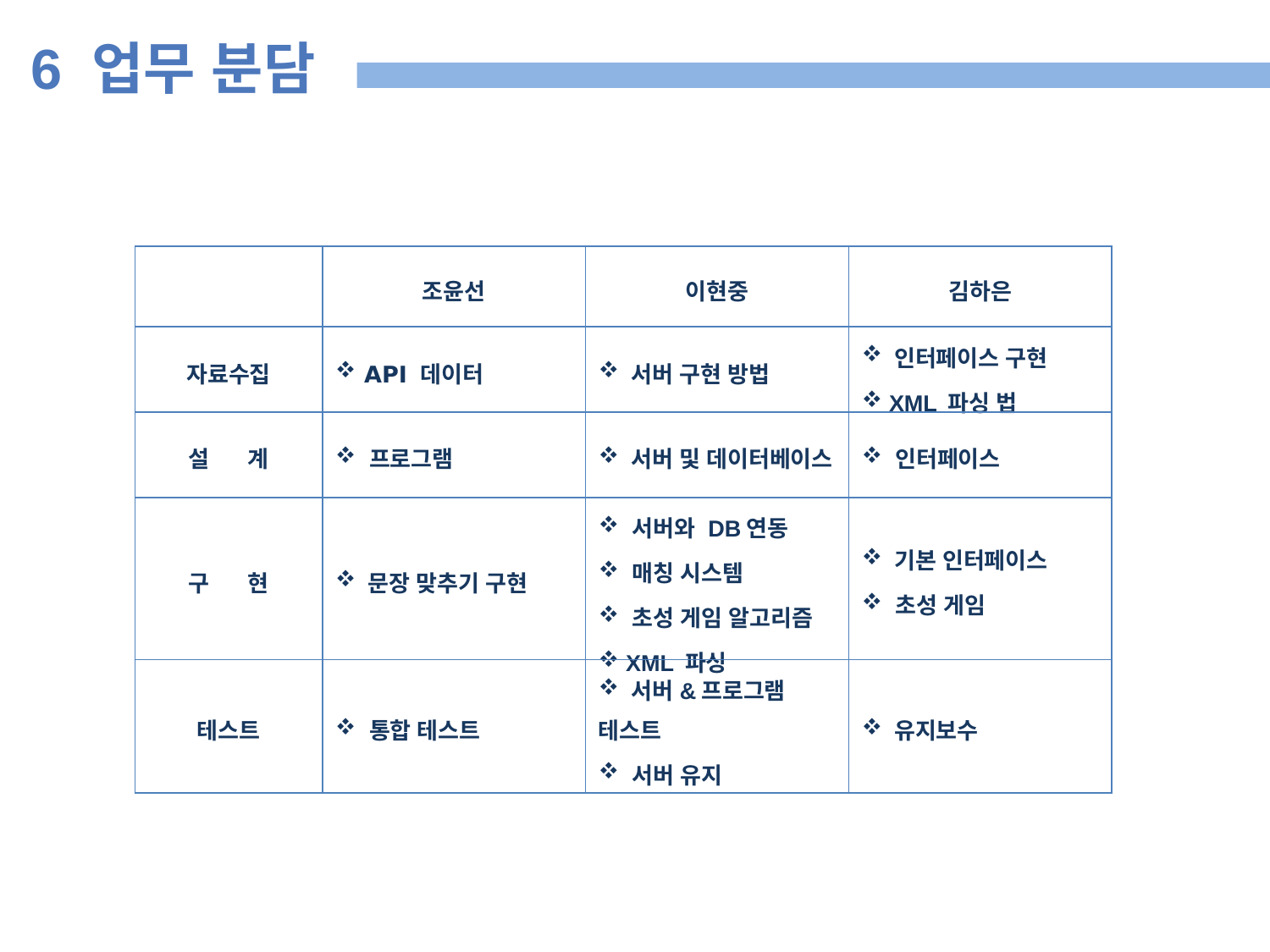

6 업무 분담

|  | 조윤선 | 이현중 | 김하은 |
| --- | --- | --- | --- |
| 자료수집 | API 데이터 | 서버 구현 방법 | 인터페이스 구현 XML 파싱 법 |
| 설 계 | 프로그램 | 서버 및 데이터베이스 | 인터페이스 |
| 구 현 | 문장 맞추기 구현 | 서버와 DB연동 매칭 시스템 초성 게임 알고리즘 XML 파싱 | 기본 인터페이스 초성 게임 |
| 테스트 | 통합 테스트 | 서버&프로그램 테스트 서버 유지 | 유지보수 |